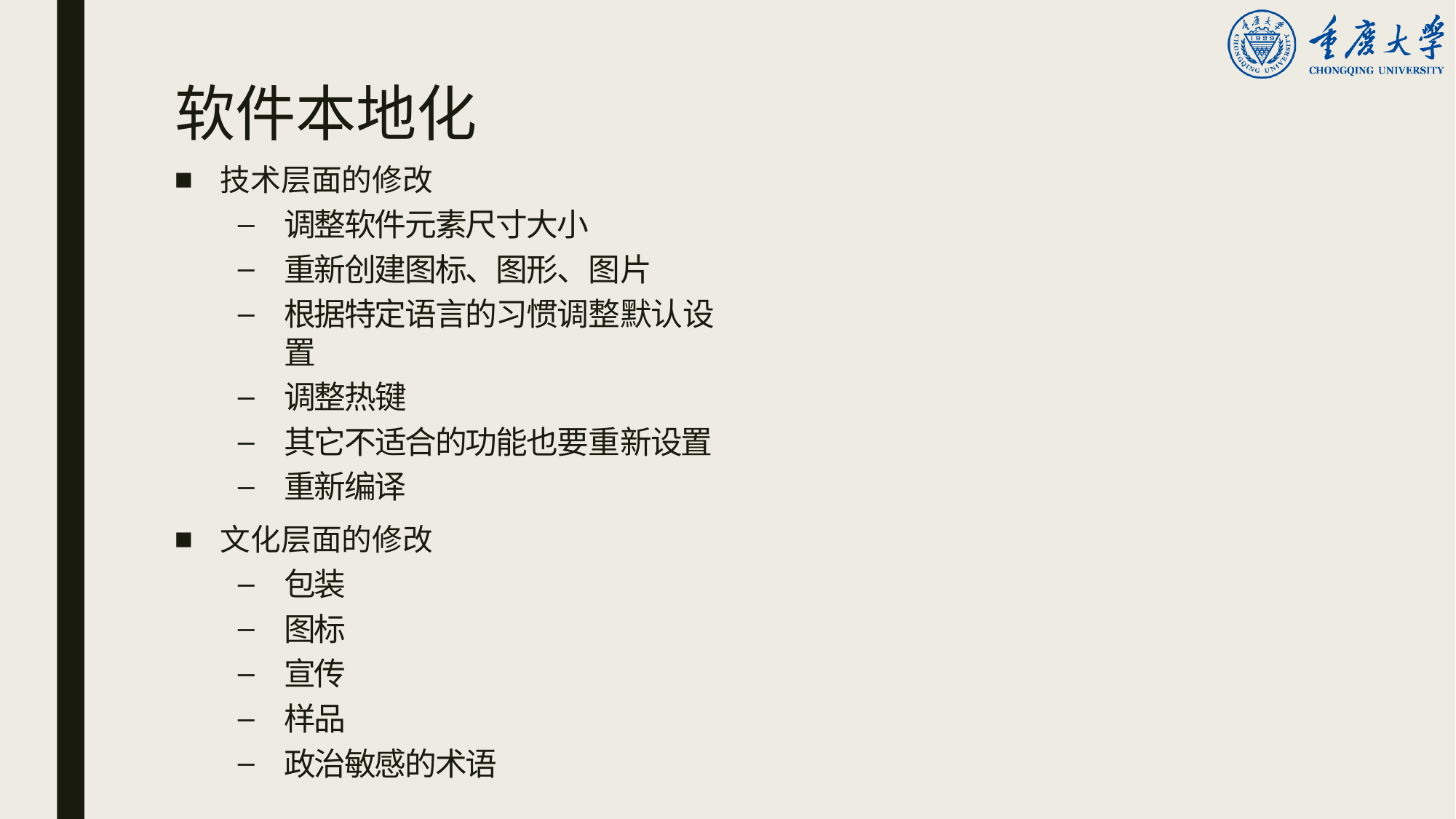

# 软件本地化
技术层面的修改
调整软件元素尺寸大小
重新创建图标、图形、图片
根据特定语言的习惯调整默认设置
调整热键
其它不适合的功能也要重新设置
重新编译
文化层面的修改
包装
图标
宣传
样品
政治敏感的术语